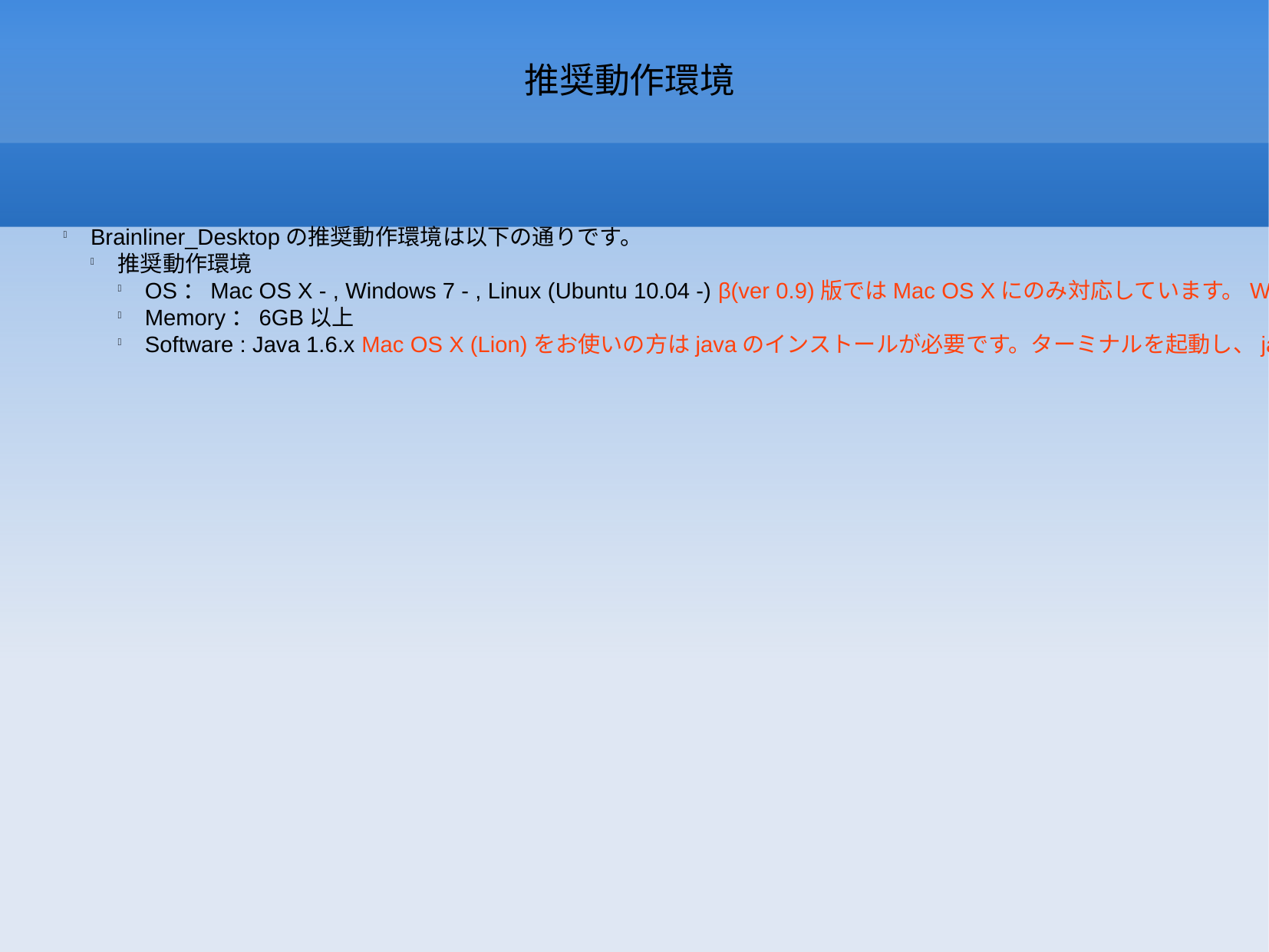

推奨動作環境
Brainliner_Desktopの推奨動作環境は以下の通りです。
推奨動作環境
OS：Mac OS X - , Windows 7 - , Linux (Ubuntu 10.04 -) β(ver 0.9)版ではMac OS Xにのみ対応しています。Windows, Linux版へは順次対応予定です。
Memory：6GB以上
Software : Java 1.6.x Mac OS X (Lion)をお使いの方はjavaのインストールが必要です。ターミナルを起動し、javaと入力することで、javaをインストールしてください。